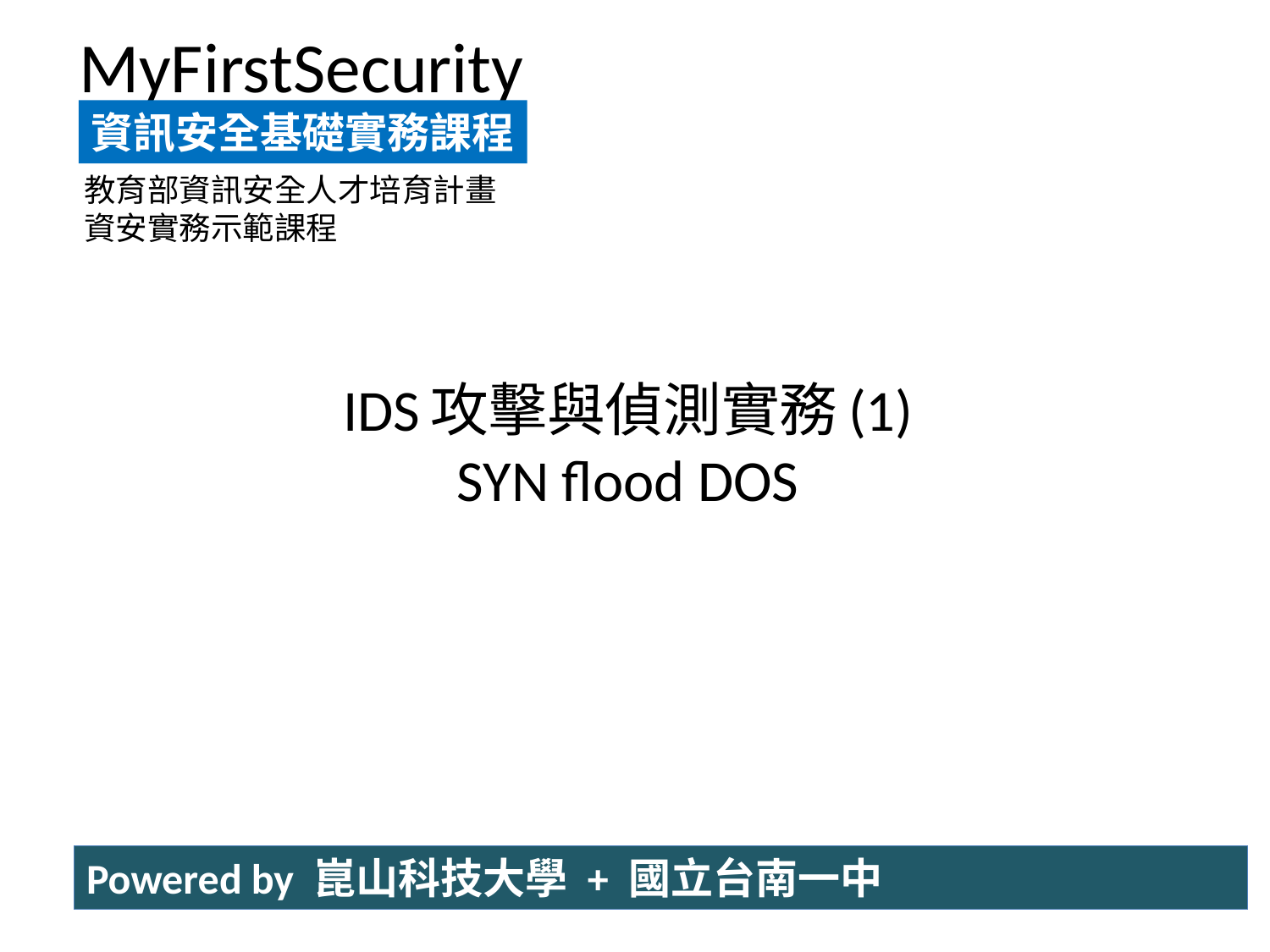

MyFirstSecurity
資訊安全基礎實務課程
教育部資訊安全人才培育計畫
資安實務示範課程
# IDS攻擊與偵測實務(1) SYN flood DOS

Powered by 崑山科技大學 + 國立台南一中